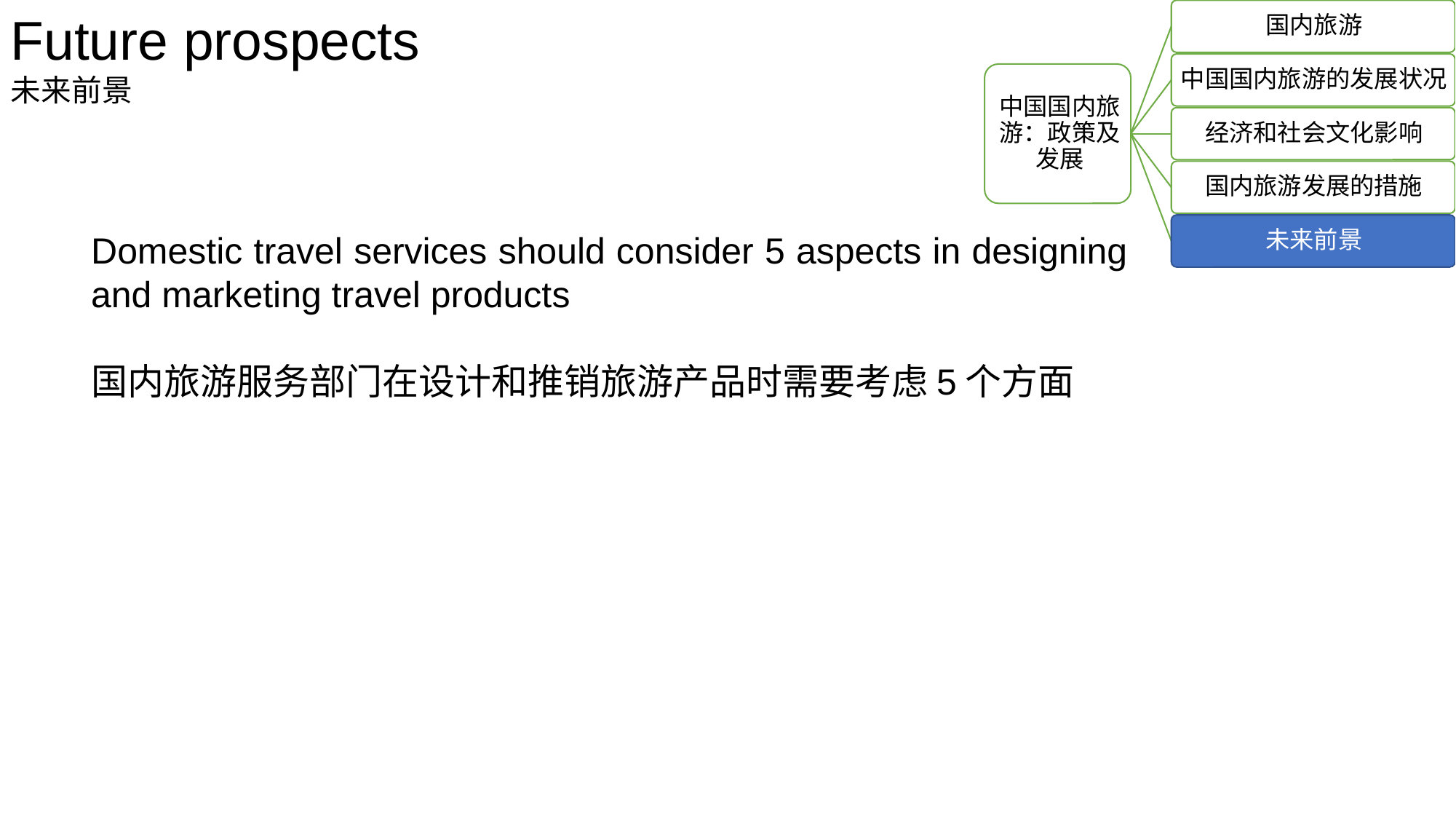

Future prospects
未来前景
中国国内旅游：政策及发展

国内旅游

中国国内旅游的发展状况

经济和社会文化影响

国内旅游发展的措施

未来前景
Domestic travel services should consider 5 aspects in designing and marketing travel products

国内旅游服务部门在设计和推销旅游产品时需要考虑5个方面